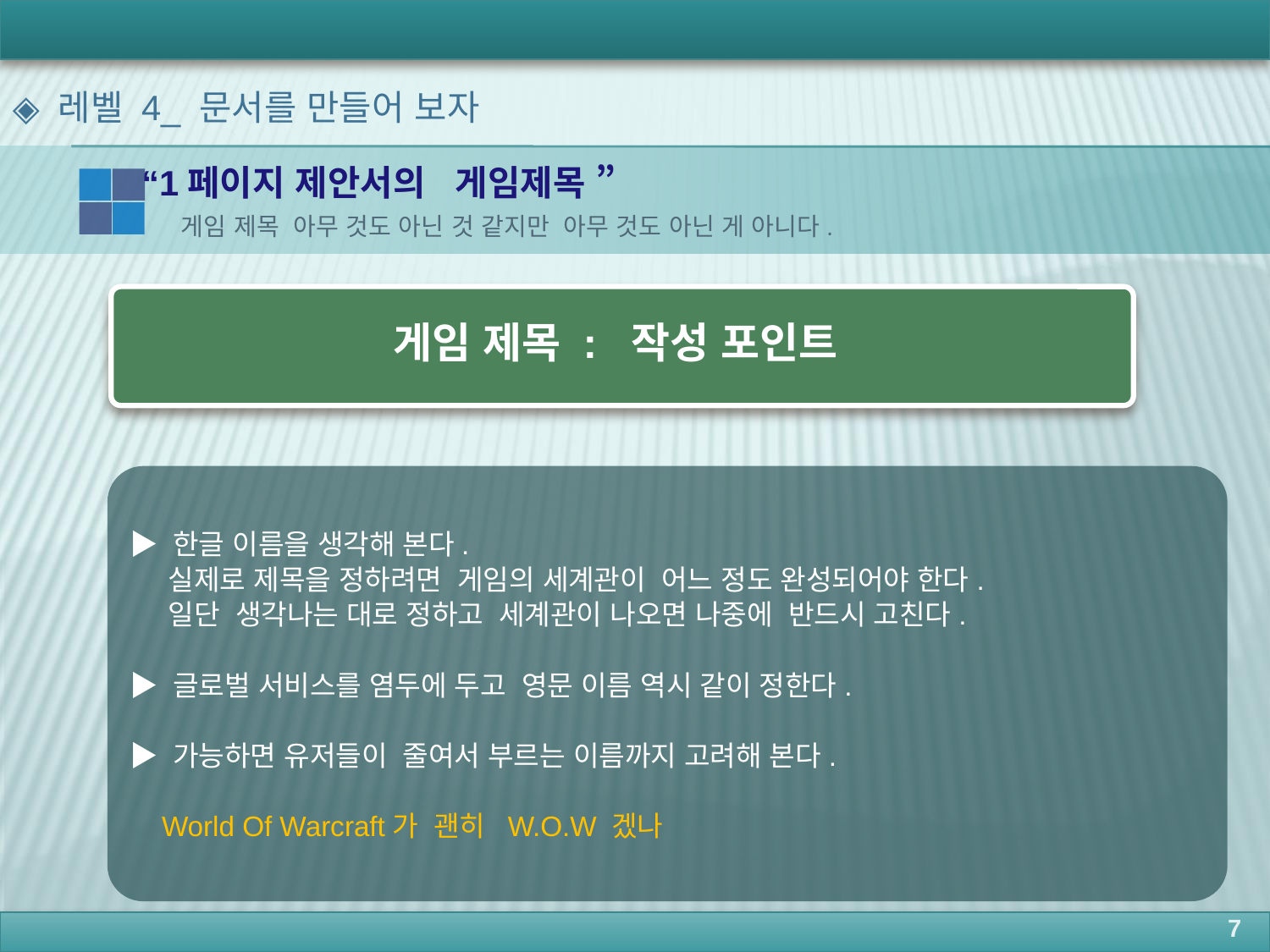

◈ 레벨 4_ 문서를 만들어 보자

“1페이지 제안서의   게임제목 ”

게임 제목  아무 것도 아닌 것 같지만  아무 것도 아닌 게 아니다.
 게임 제목 :  작성 포인트
▶ 한글 이름을 생각해 본다.
    실제로 제목을 정하려면  게임의 세계관이  어느 정도 완성되어야 한다.
    일단  생각나는 대로 정하고  세계관이 나오면 나중에  반드시 고친다.

▶ 글로벌 서비스를 염두에 두고  영문 이름 역시 같이 정한다.

▶ 가능하면 유저들이  줄여서 부르는 이름까지 고려해 본다.

    World Of Warcraft가  괜히  W.O.W 겠나
7